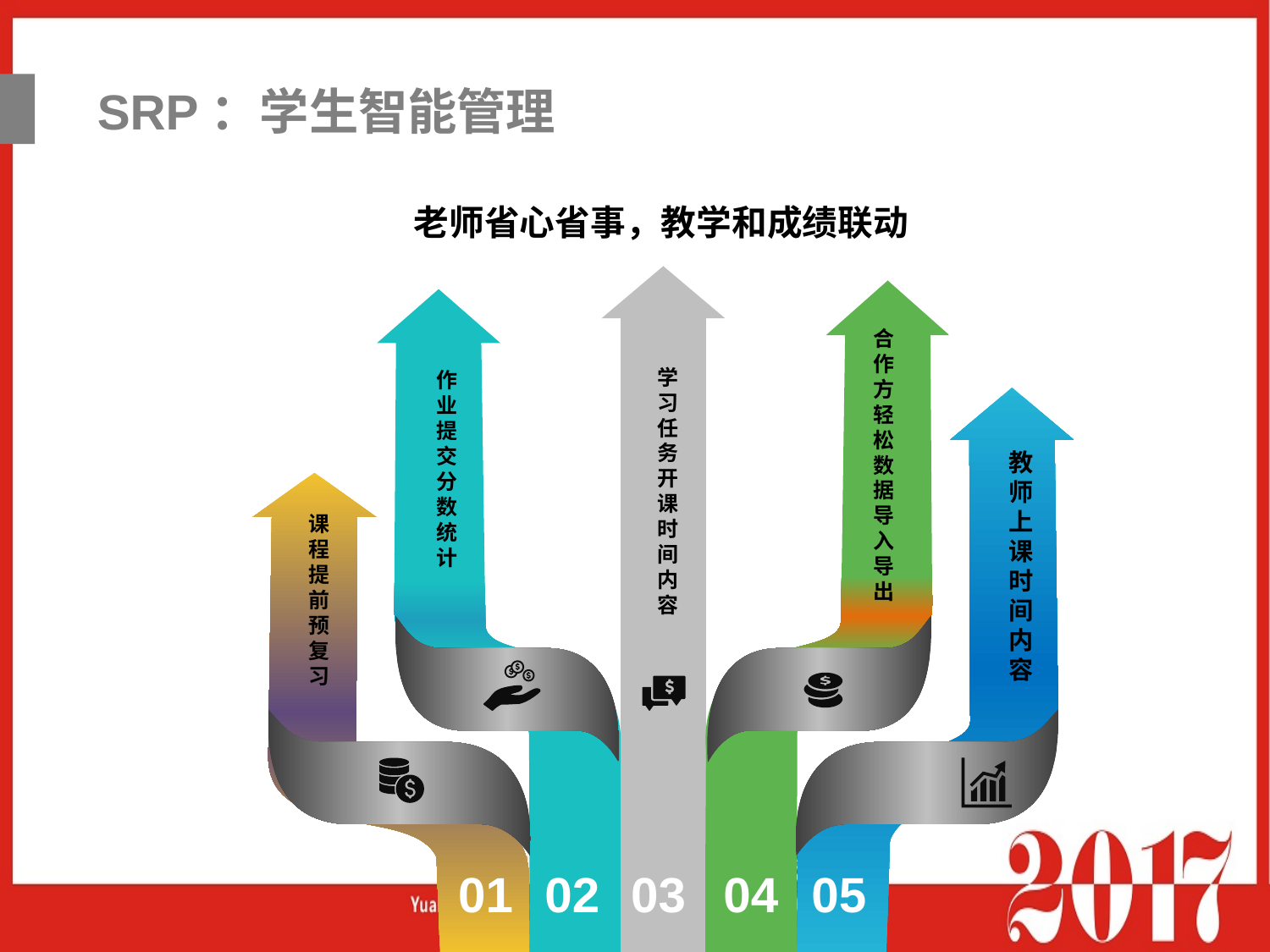

SRP：学生智能管理
老师省心省事，教学和成绩联动

合作方轻松数据导入导出
作业提交分数统计

学习任务开课时间内容
教师上课时间内容
课程提前预复习

01
02
03
04
05